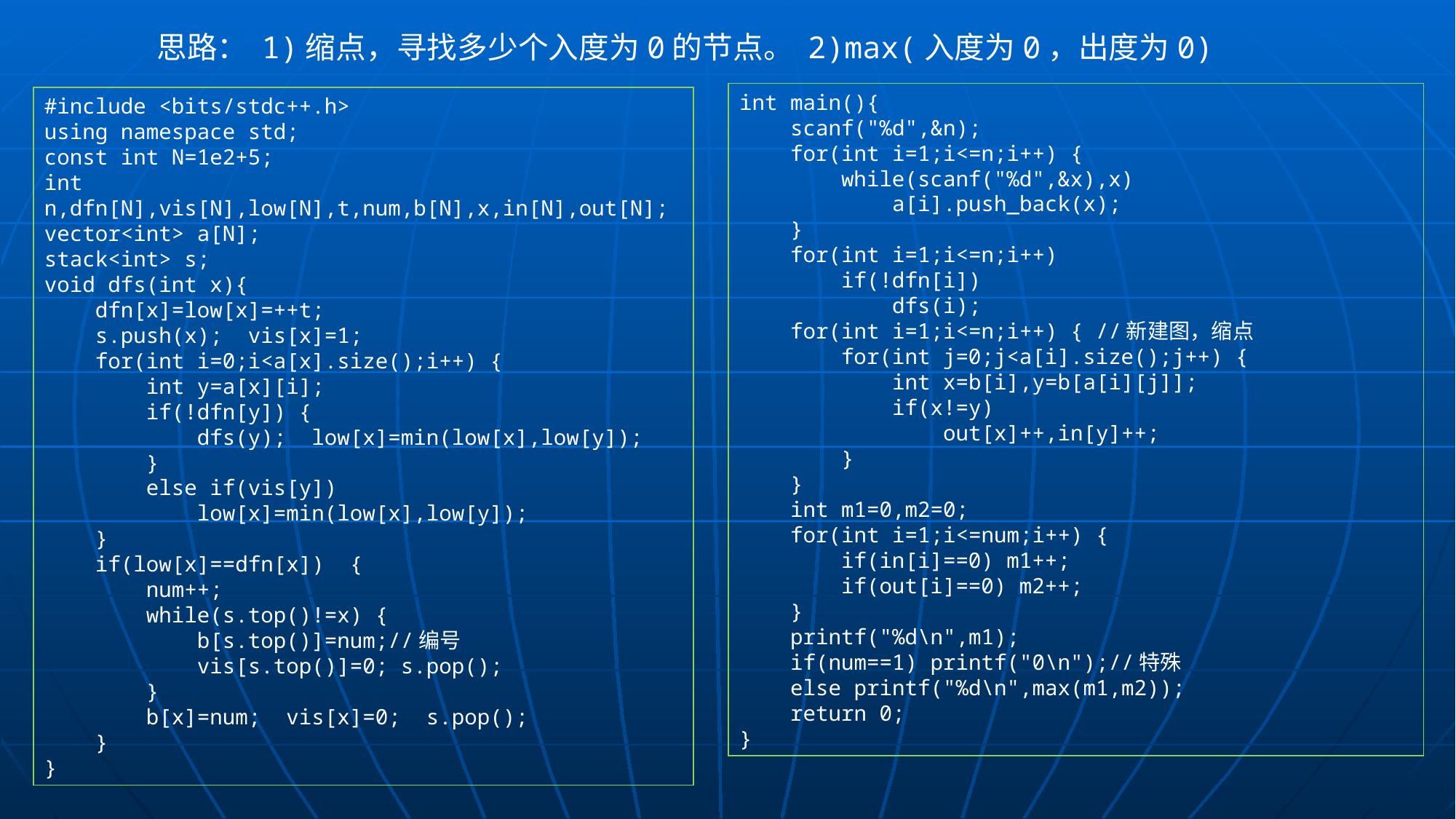

思路： 1)缩点，寻找多少个入度为0的节点。 2)max(入度为0，出度为0)
int main(){
    scanf("%d",&n);
    for(int i=1;i<=n;i++) {
        while(scanf("%d",&x),x)
            a[i].push_back(x);
    }
    for(int i=1;i<=n;i++)
        if(!dfn[i])
            dfs(i);
    for(int i=1;i<=n;i++) { //新建图，缩点
        for(int j=0;j<a[i].size();j++) {
            int x=b[i],y=b[a[i][j]];
            if(x!=y)
                out[x]++,in[y]++;
        }
    }
    int m1=0,m2=0;
    for(int i=1;i<=num;i++) {
        if(in[i]==0) m1++;
        if(out[i]==0) m2++;
    }
    printf("%d\n",m1);
    if(num==1) printf("0\n");//特殊
    else printf("%d\n",max(m1,m2));
    return 0;
}
#include <bits/stdc++.h>
using namespace std;
const int N=1e2+5;
int n,dfn[N],vis[N],low[N],t,num,b[N],x,in[N],out[N];
vector<int> a[N];
stack<int> s;
void dfs(int x){
    dfn[x]=low[x]=++t;
    s.push(x);  vis[x]=1;
    for(int i=0;i<a[x].size();i++) {
        int y=a[x][i];
        if(!dfn[y]) {
            dfs(y);  low[x]=min(low[x],low[y]);
        }
        else if(vis[y])
            low[x]=min(low[x],low[y]);
    }
    if(low[x]==dfn[x])  {
        num++;
        while(s.top()!=x) {
            b[s.top()]=num;//编号
            vis[s.top()]=0; s.pop();
        }
        b[x]=num;  vis[x]=0;  s.pop();
    }
}